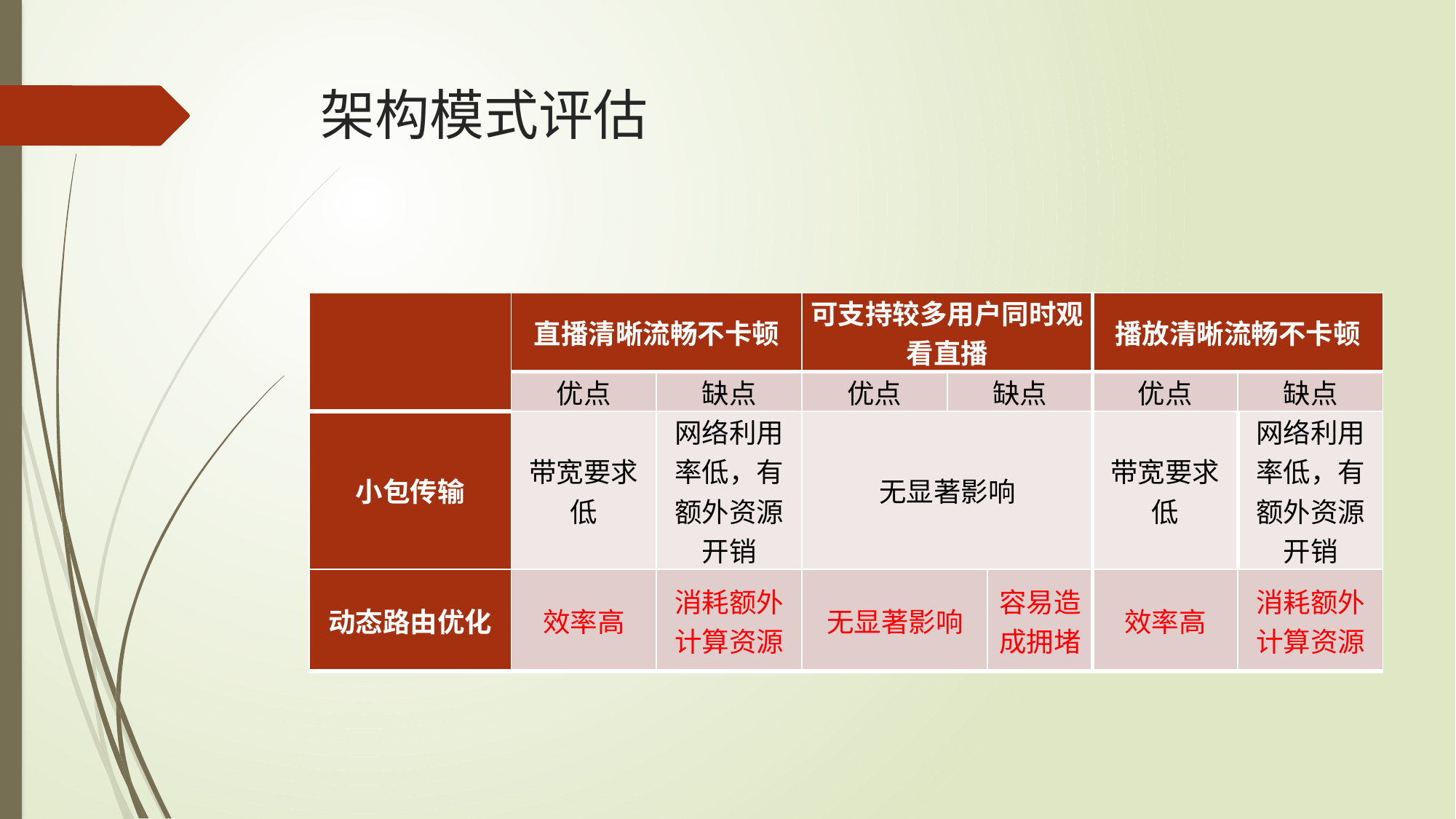

# 架构模式评估
|  | 直播清晰流畅不卡顿 |  | 可支持较多用户同时观看直播 |  |  | 播放清晰流畅不卡顿 |  |
| --- | --- | --- | --- | --- | --- | --- | --- |
|  | 优点 | 缺点 | 优点 | 缺点 |  | 优点 | 缺点 |
| 小包传输 | 带宽要求低 | 网络利用率低，有额外资源开销 | 无显著影响 |  |  | 带宽要求低 | 网络利用率低，有额外资源开销 |
| 动态路由优化 | 效率高 | 消耗额外计算资源 | 无显著影响 |  | 容易造成拥堵 | 效率高 | 消耗额外计算资源 |